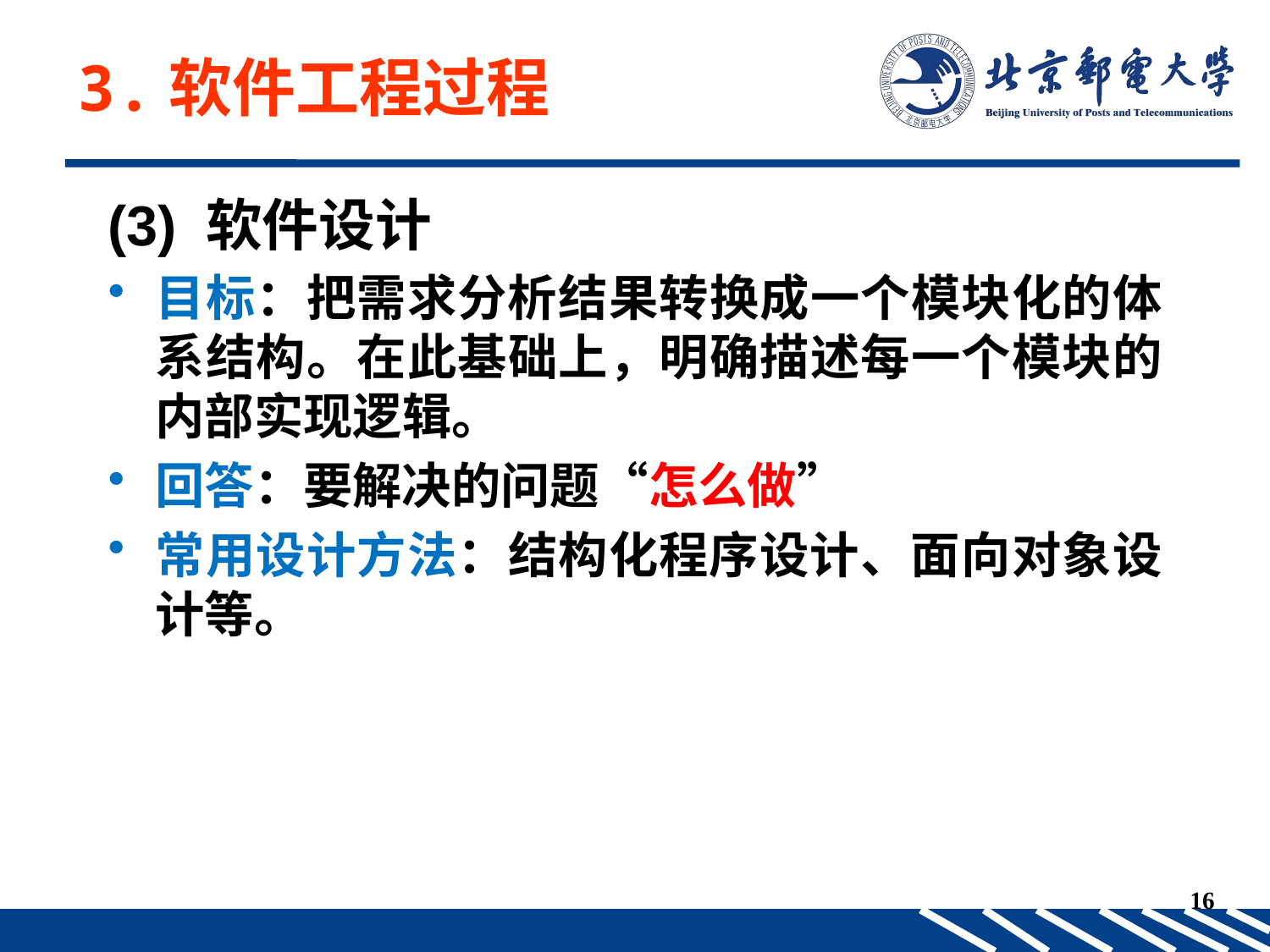

3.软件工程过程
(3) 软件设计
目标：把需求分析结果转换成一个模块化的体系结构。在此基础上，明确描述每一个模块的内部实现逻辑。
回答：要解决的问题“怎么做”
常用设计方法：结构化程序设计、面向对象设计等。
16